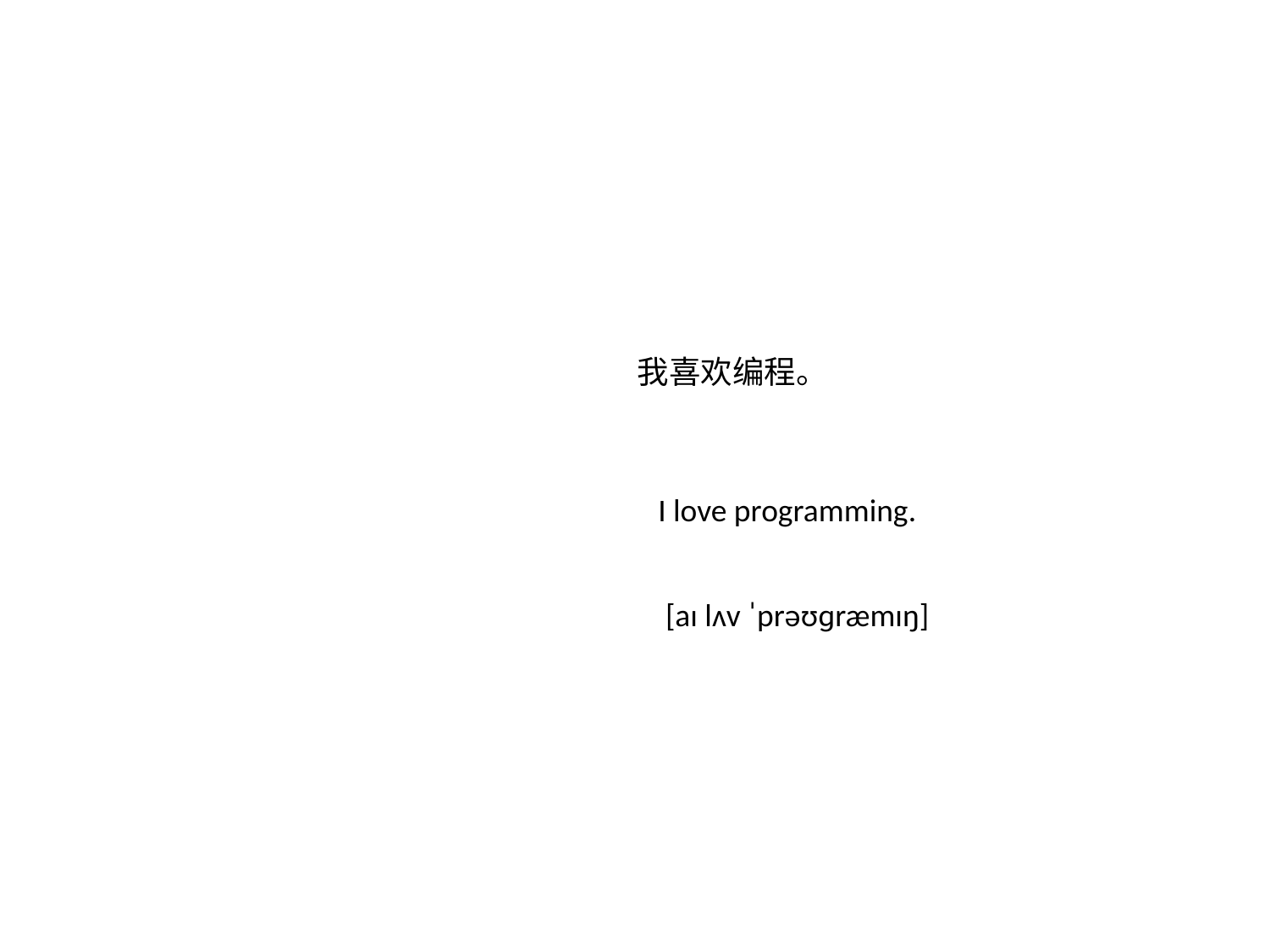

我喜欢编程。
I love programming.
[aɪ lʌv ˈprəʊɡræmɪŋ]